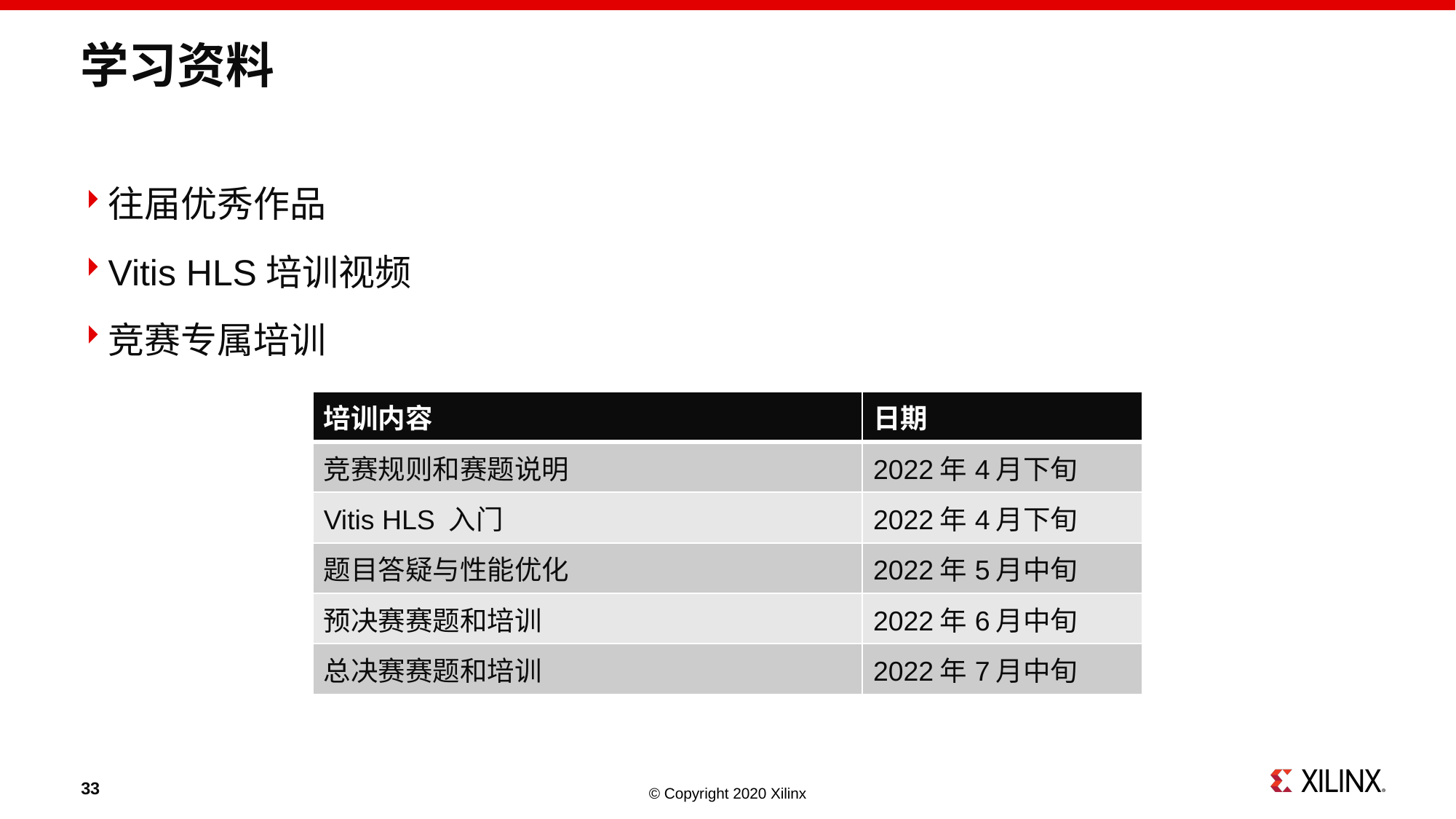

# 学习资料
往届优秀作品
Vitis HLS培训视频
竞赛专属培训
| 培训内容 | 日期 |
| --- | --- |
| 竞赛规则和赛题说明 | 2022年4月下旬 |
| Vitis HLS 入门 | 2022年4月下旬 |
| 题目答疑与性能优化 | 2022年5月中旬 |
| 预决赛赛题和培训 | 2022年6月中旬 |
| 总决赛赛题和培训 | 2022年7月中旬 |
33